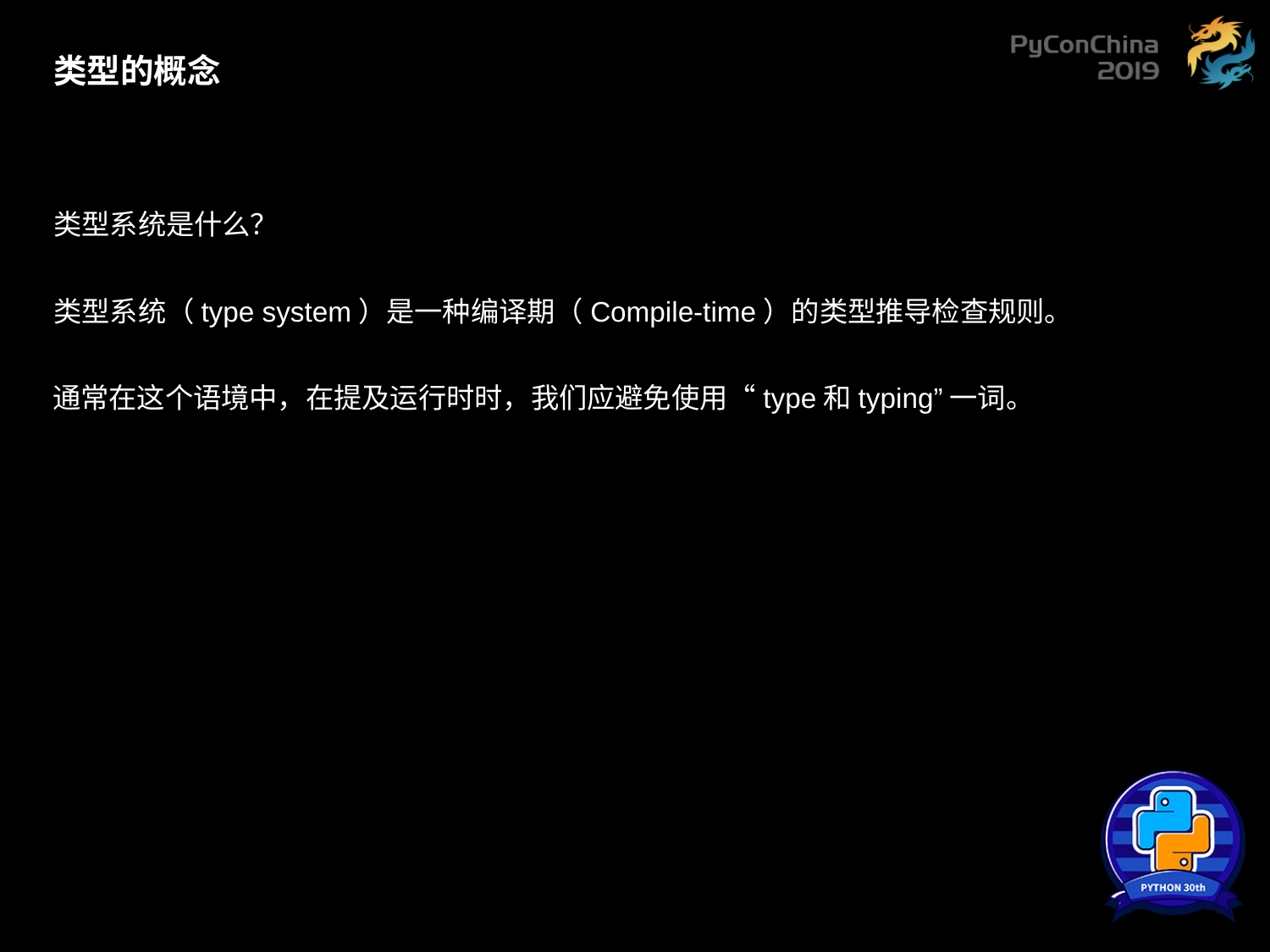

类型的概念
类型系统是什么？
类型系统（type system）是一种编译期（Compile-time）的类型推导检查规则。
通常在这个语境中，在提及运行时时，我们应避免使用“type和typing”一词。